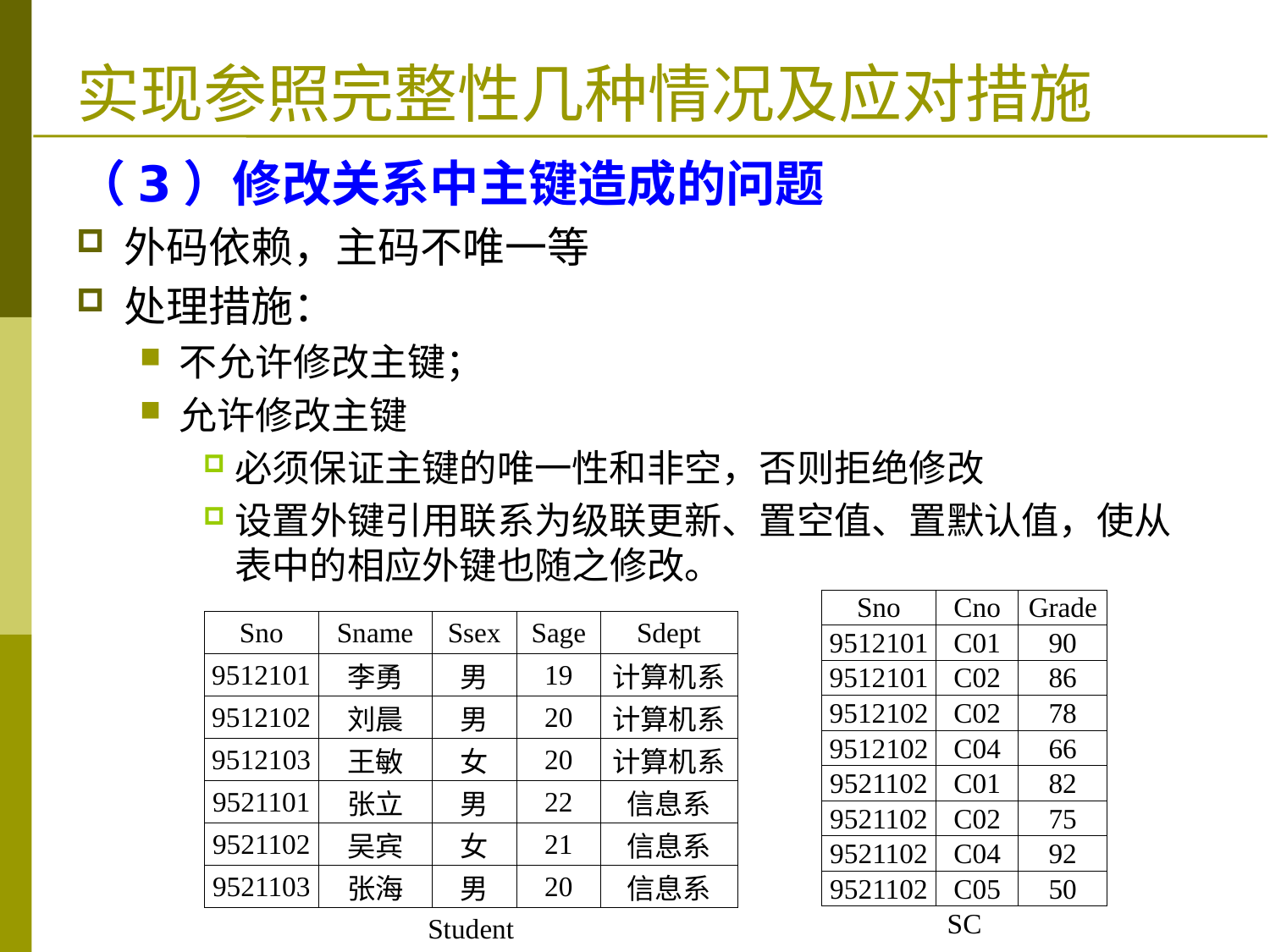

# 实现参照完整性几种情况及应对措施
（3）修改关系中主键造成的问题
外码依赖，主码不唯一等
处理措施：
不允许修改主键；
允许修改主键
必须保证主键的唯一性和非空，否则拒绝修改
设置外键引用联系为级联更新、置空值、置默认值，使从表中的相应外键也随之修改。
| Sno | Cno | Grade |
| --- | --- | --- |
| 9512101 | C01 | 90 |
| 9512101 | C02 | 86 |
| 9512102 | C02 | 78 |
| 9512102 | C04 | 66 |
| 9521102 | C01 | 82 |
| 9521102 | C02 | 75 |
| 9521102 | C04 | 92 |
| 9521102 | C05 | 50 |
| SC |  |  |
| Sno | Sname | Ssex | Sage | Sdept |
| --- | --- | --- | --- | --- |
| 9512101 | 李勇 | 男 | 19 | 计算机系 |
| 9512102 | 刘晨 | 男 | 20 | 计算机系 |
| 9512103 | 王敏 | 女 | 20 | 计算机系 |
| 9521101 | 张立 | 男 | 22 | 信息系 |
| 9521102 | 吴宾 | 女 | 21 | 信息系 |
| 9521103 | 张海 | 男 | 20 | 信息系 |
| Student |  |  |  |  |